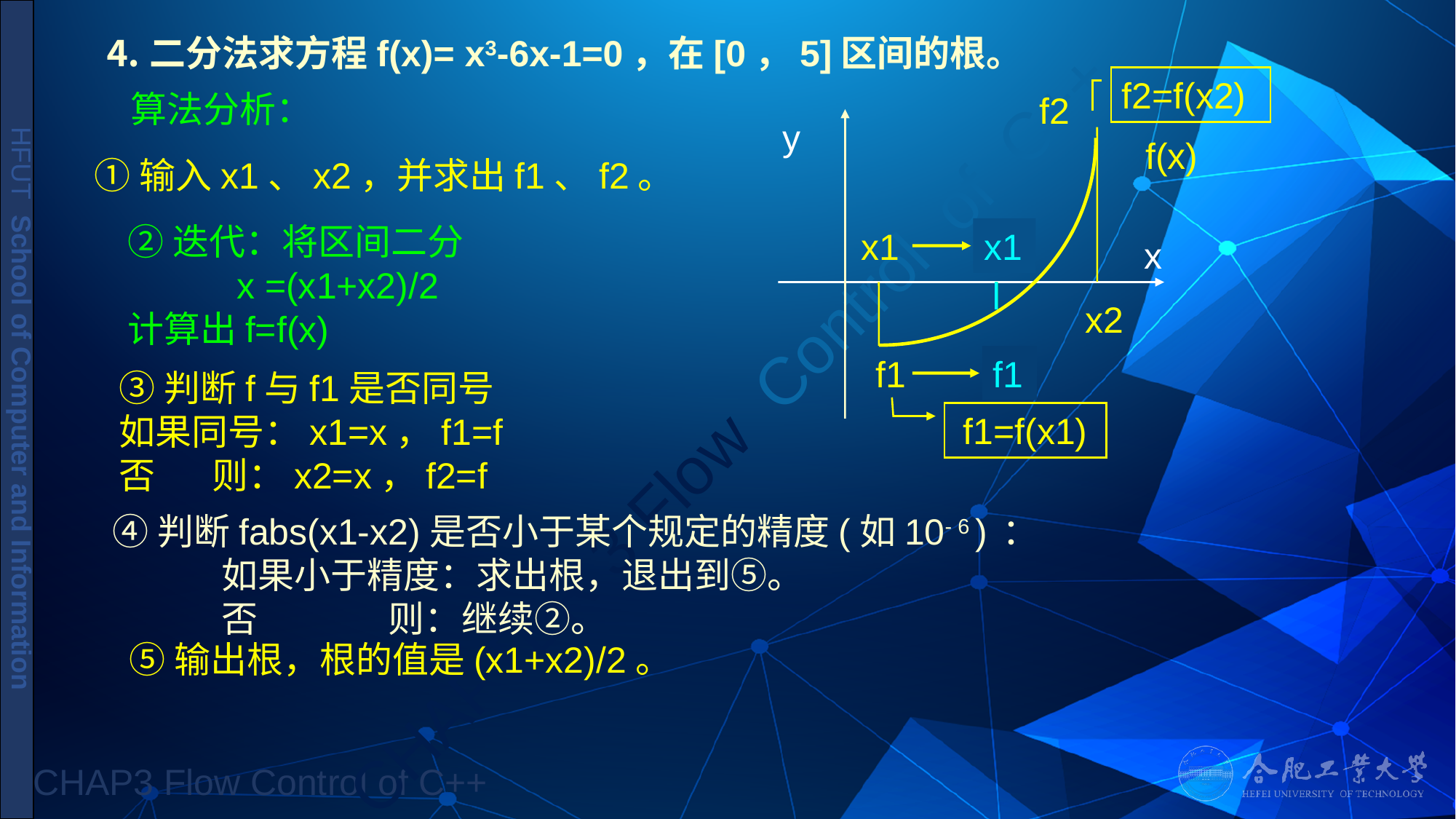

# ⒋二分法求方程f(x)= x3-6x-1=0，在[0，5]区间的根。
f2=f(x2)
算法分析：
f2
y

f(x)

①输入x1、x2，并求出f1、f2。
②迭代：将区间二分
	x =(x1+x2)/2
计算出f=f(x)
x
x1
x1
x

x2
f
f1
f1
③判断f与f1是否同号
如果同号：x1=x，f1=f
否       则：x2=x，f2=f

f1=f(x1)
④判断fabs(x1-x2)是否小于某个规定的精度(如10- 6 ) ：
	如果小于精度：求出根，退出到⑤。
	否                则：继续②。
⑤输出根，根的值是(x1+x2)/2。